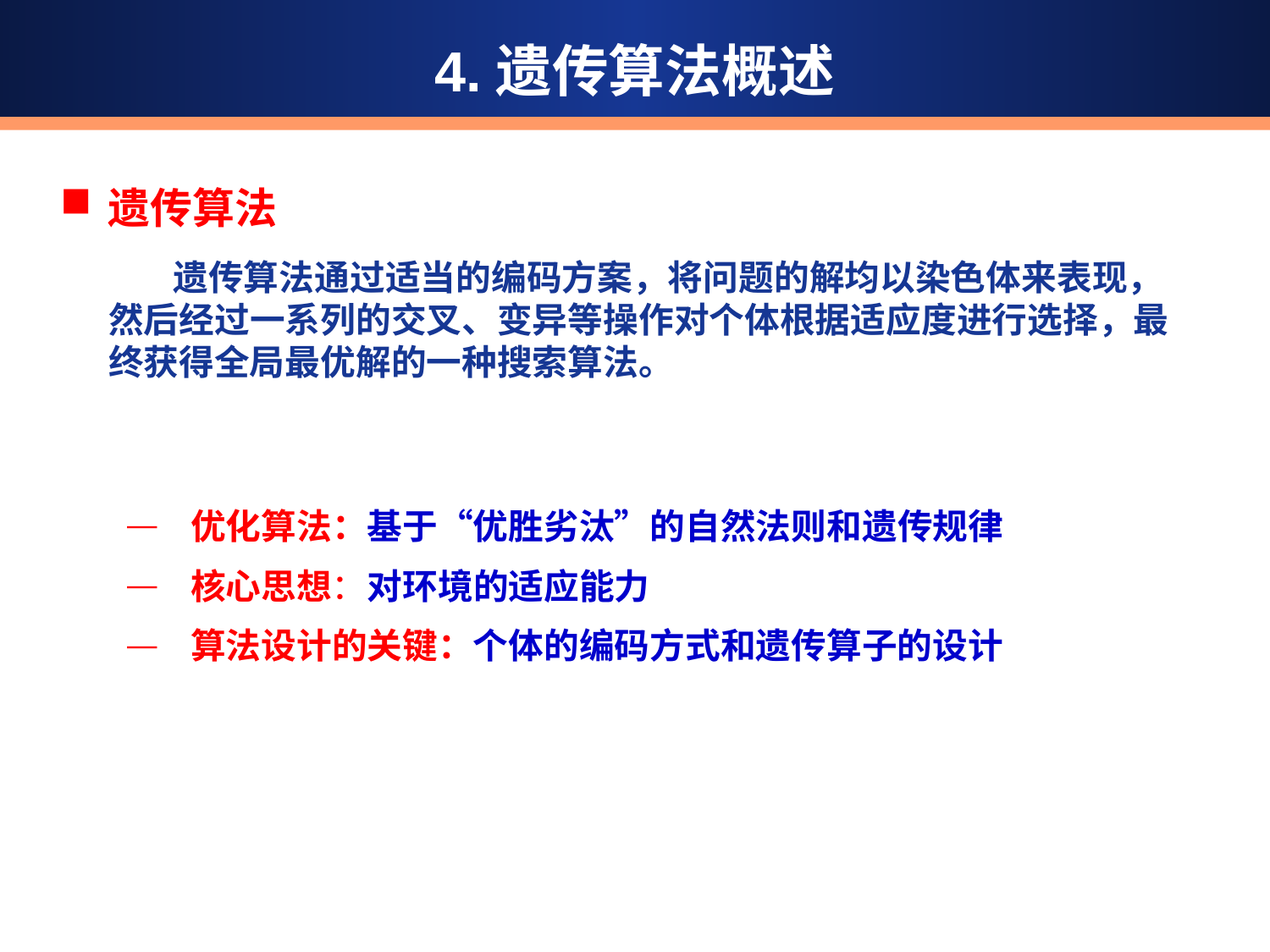

4.遗传算法概述
遗传算法
       遗传算法通过适当的编码方案，将问题的解均以染色体来表现，然后经过一系列的交叉、变异等操作对个体根据适应度进行选择，最终获得全局最优解的一种搜索算法。
优化算法：基于“优胜劣汰”的自然法则和遗传规律
核心思想：对环境的适应能力
算法设计的关键：个体的编码方式和遗传算子的设计